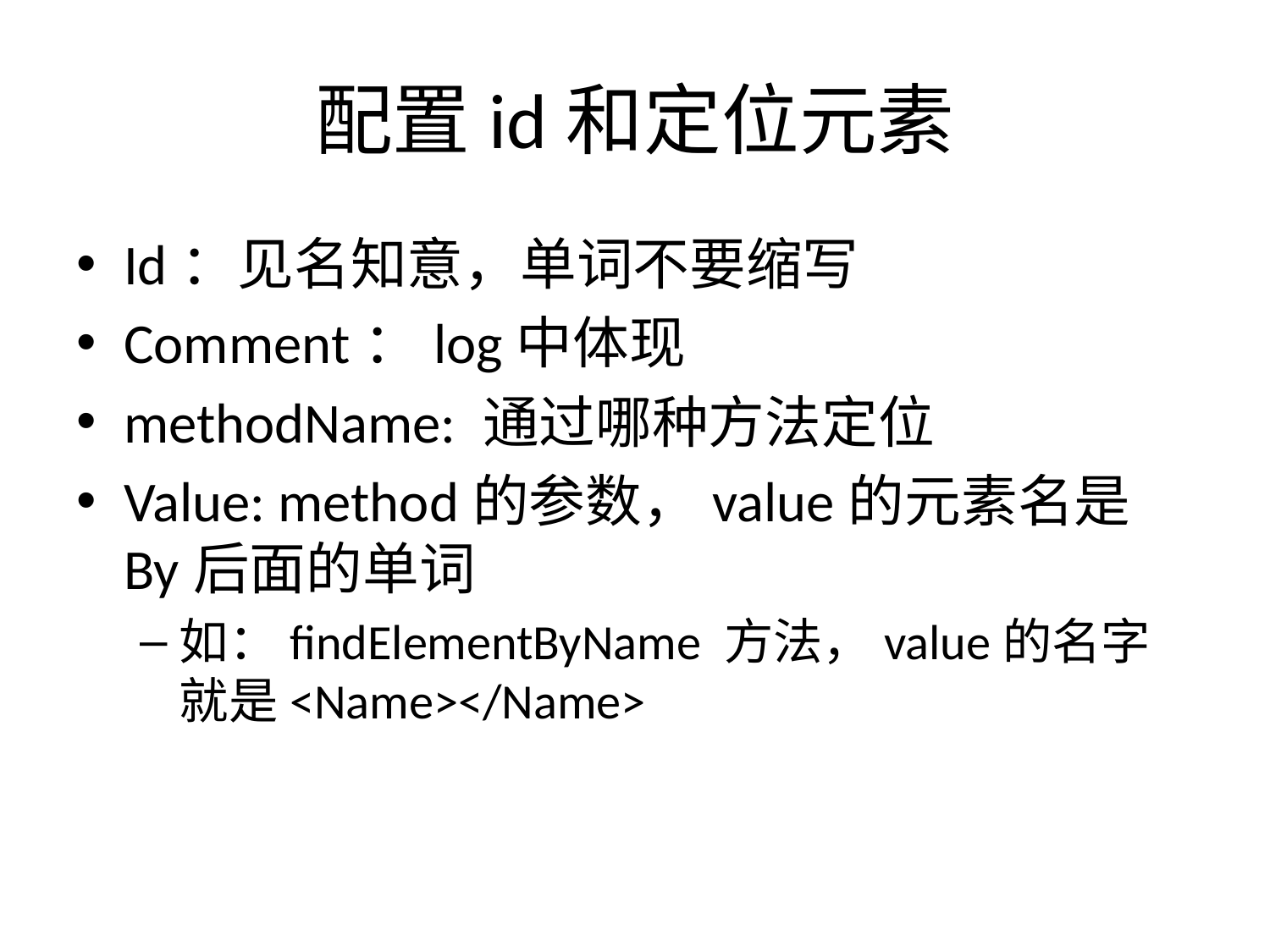

# 配置id和定位元素
Id：见名知意，单词不要缩写
Comment：log中体现
methodName: 通过哪种方法定位
Value: method的参数，value的元素名是By后面的单词
如：findElementByName 方法，value的名字就是<Name></Name>